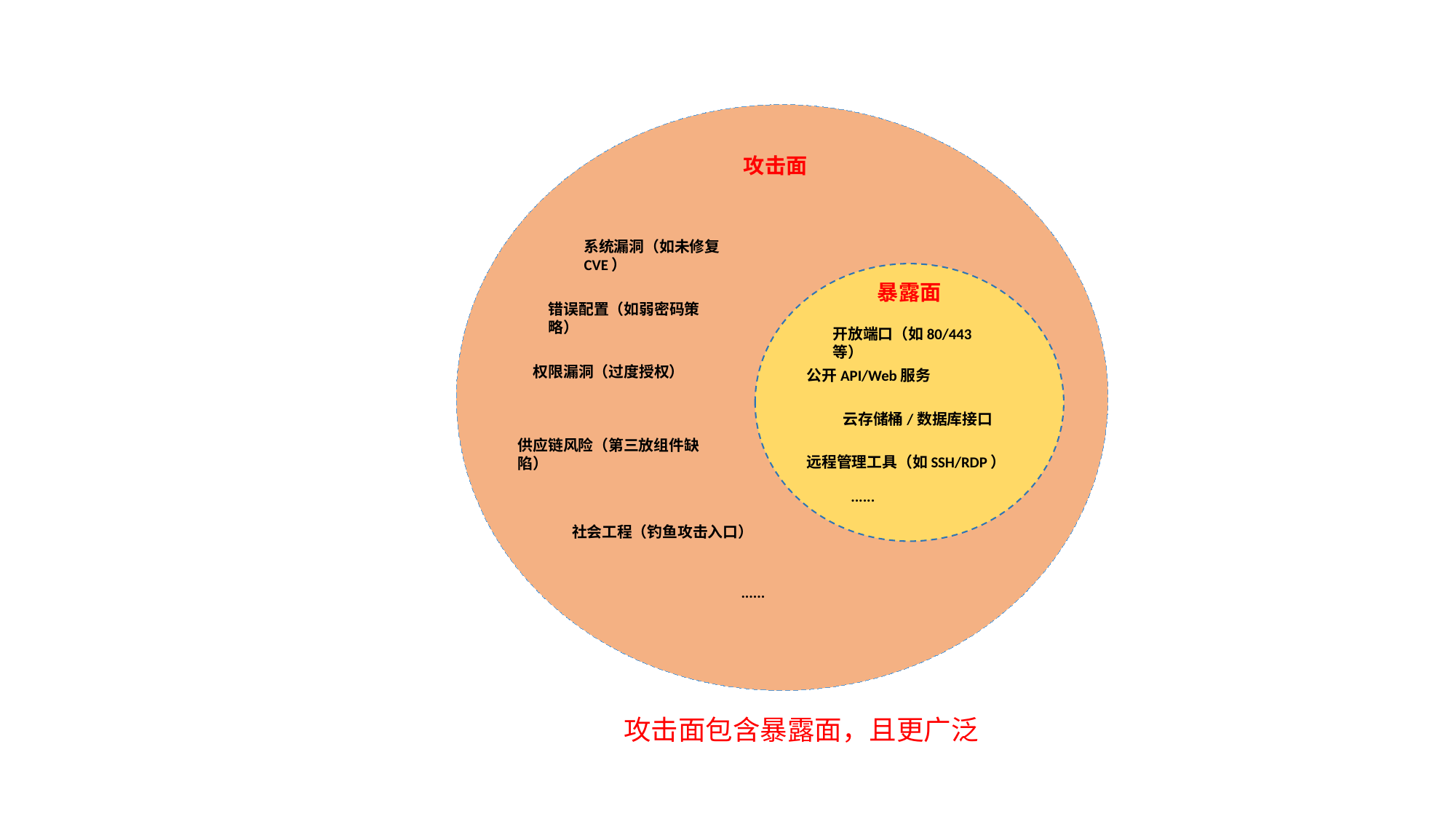

攻击面
系统漏洞（如未修复CVE）

暴露面
错误配置（如弱密码策略）
开放端口（如80/443等）
权限漏洞（过度授权）
公开API/Web服务
云存储桶/数据库接口
供应链风险（第三放组件缺陷）
远程管理工具（如SSH/RDP）
......
社会工程（钓鱼攻击入口）
......
攻击面包含暴露面，且更广泛